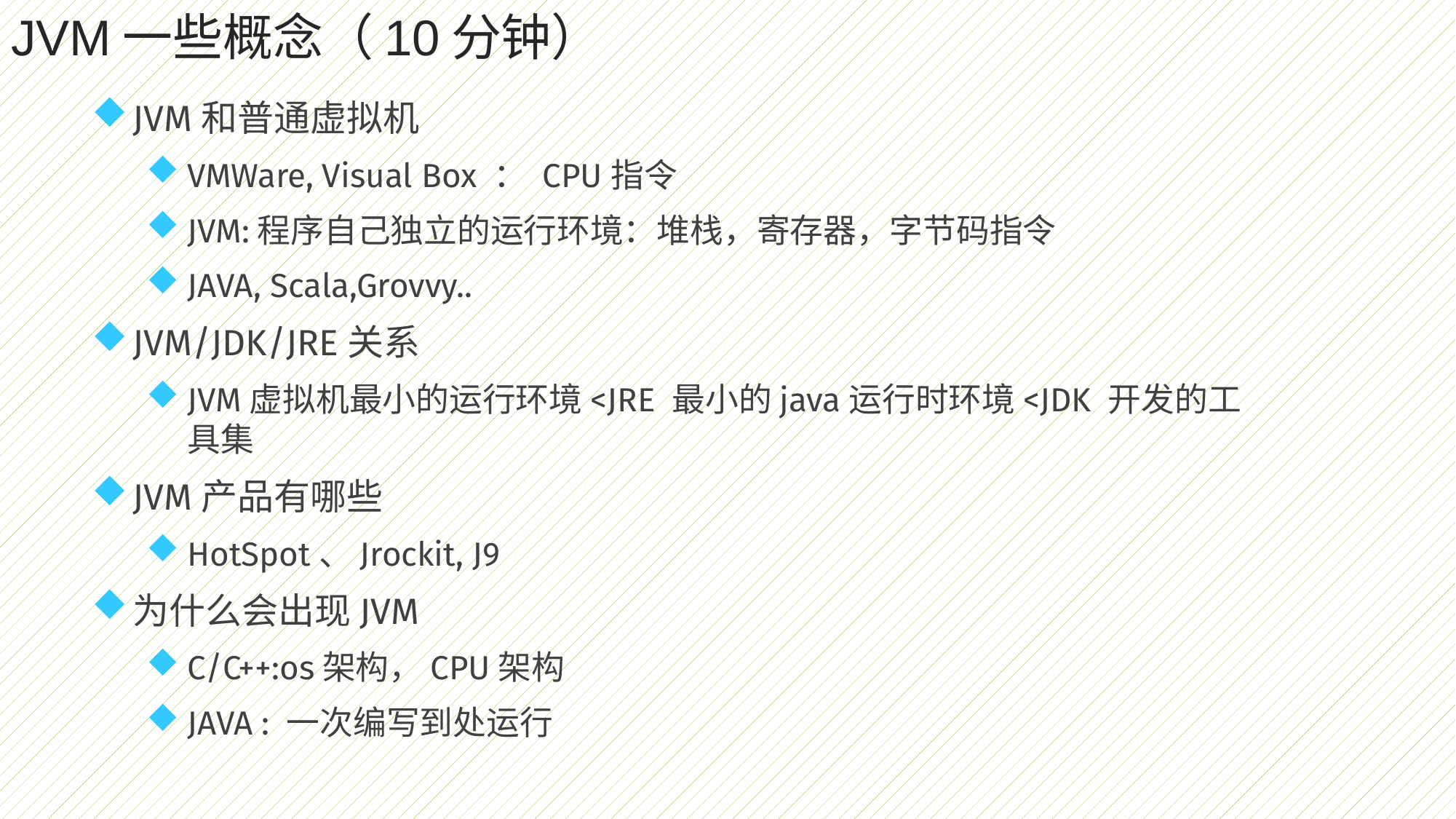

# JVM一些概念（10分钟）
JVM和普通虚拟机
VMWare, Visual Box ： CPU指令
JVM:程序自己独立的运行环境：堆栈，寄存器，字节码指令
JAVA, Scala,Grovvy..
JVM/JDK/JRE关系
JVM虚拟机最小的运行环境<JRE 最小的java运行时环境<JDK 开发的工具集
JVM产品有哪些
HotSpot、Jrockit, J9
为什么会出现JVM
C/C++:os架构，CPU架构
JAVA : 一次编写到处运行